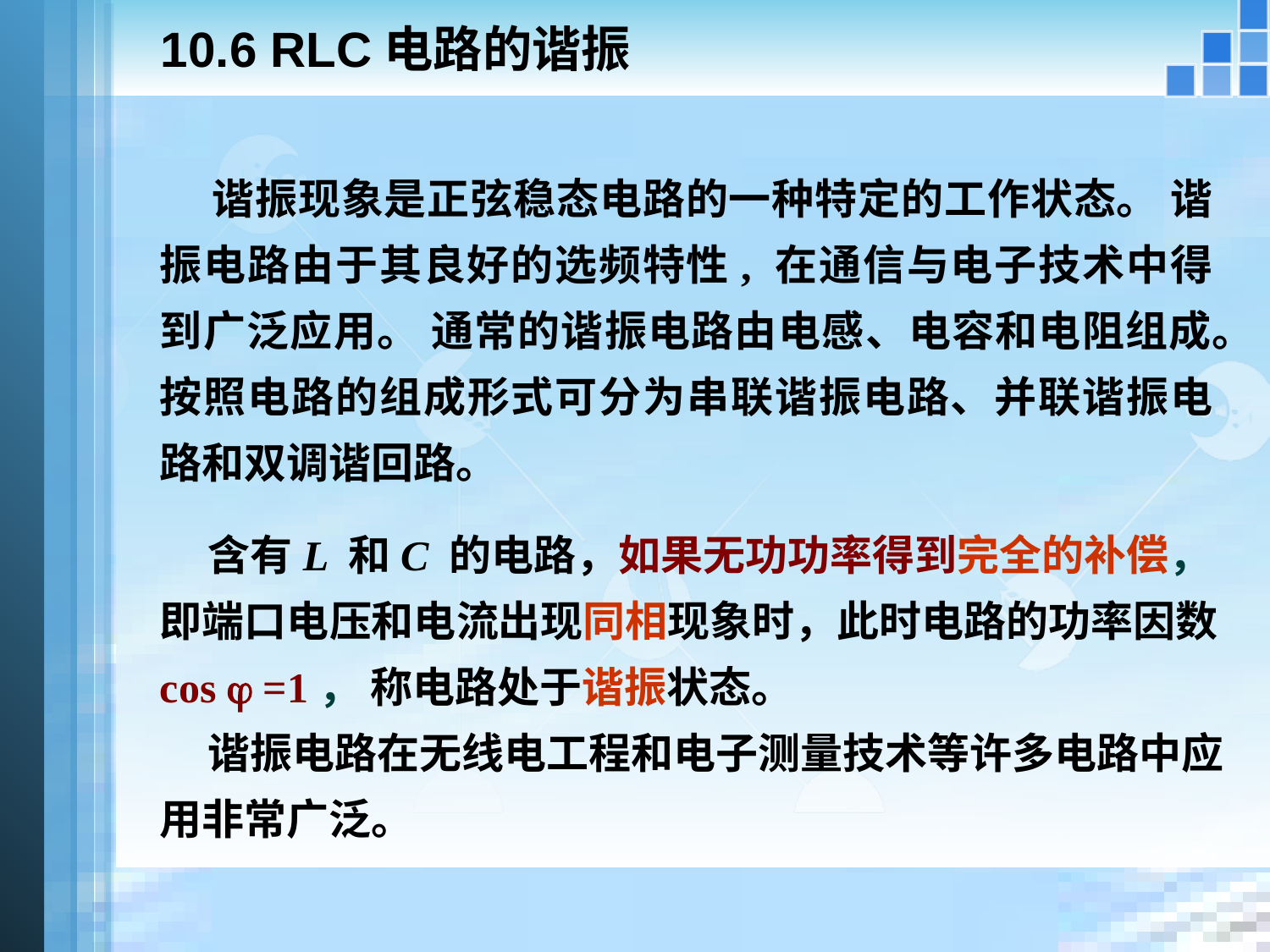

# 10.6 RLC电路的谐振
    谐振现象是正弦稳态电路的一种特定的工作状态。 谐振电路由于其良好的选频特性, 在通信与电子技术中得到广泛应用。 通常的谐振电路由电感、电容和电阻组成。按照电路的组成形式可分为串联谐振电路、并联谐振电路和双调谐回路。
    含有L 和C 的电路，如果无功功率得到完全的补偿，即端口电压和电流出现同相现象时，此时电路的功率因数cos ϕ =1， 称电路处于谐振状态。
    谐振电路在无线电工程和电子测量技术等许多电路中应用非常广泛。